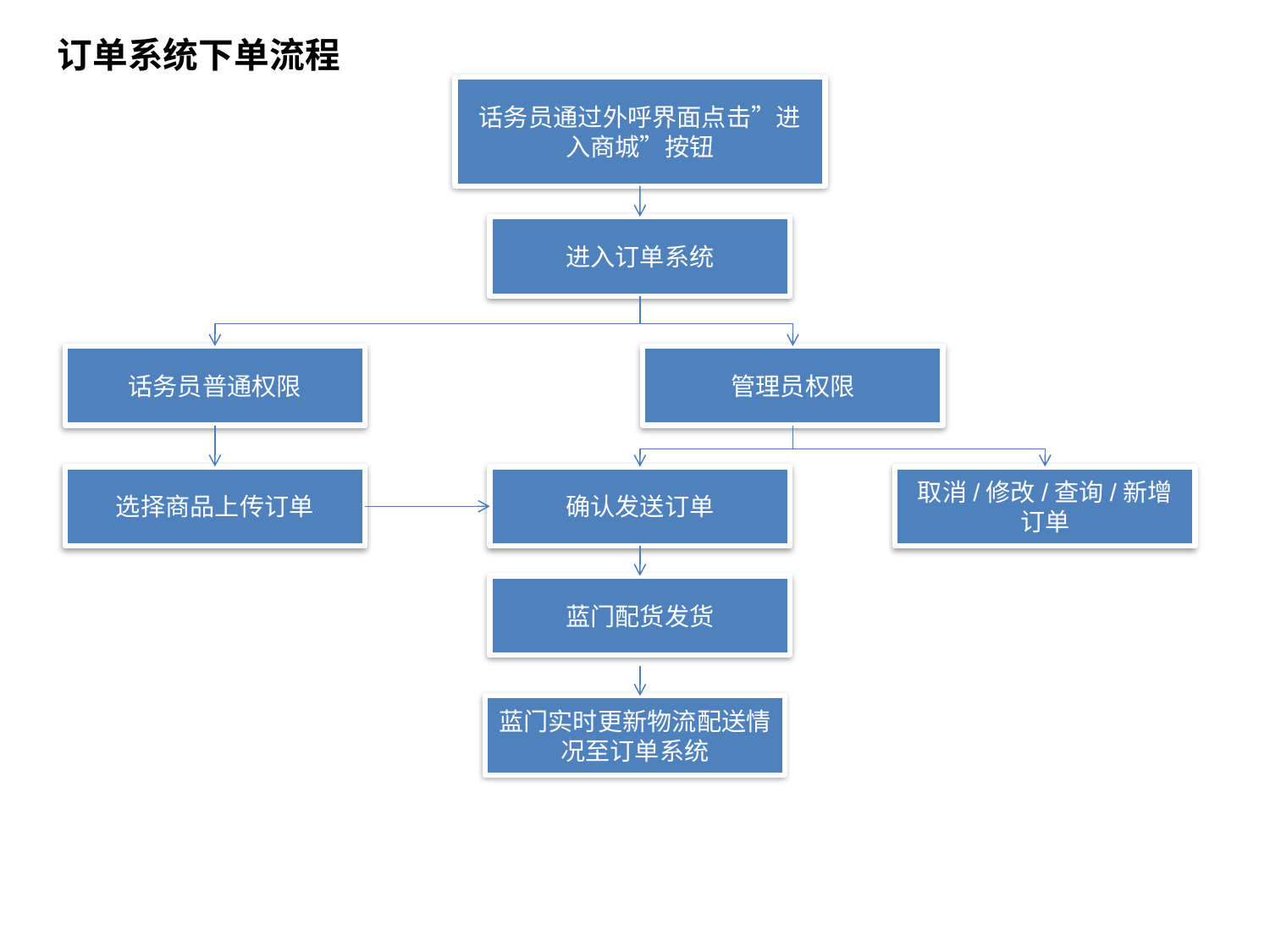

订单系统下单流程
话务员通过外呼界面点击”进入商城”按钮
进入订单系统
话务员普通权限
管理员权限
选择商品上传订单
确认发送订单
取消/修改/查询/新增订单
蓝门配货发货
蓝门实时更新物流配送情况至订单系统